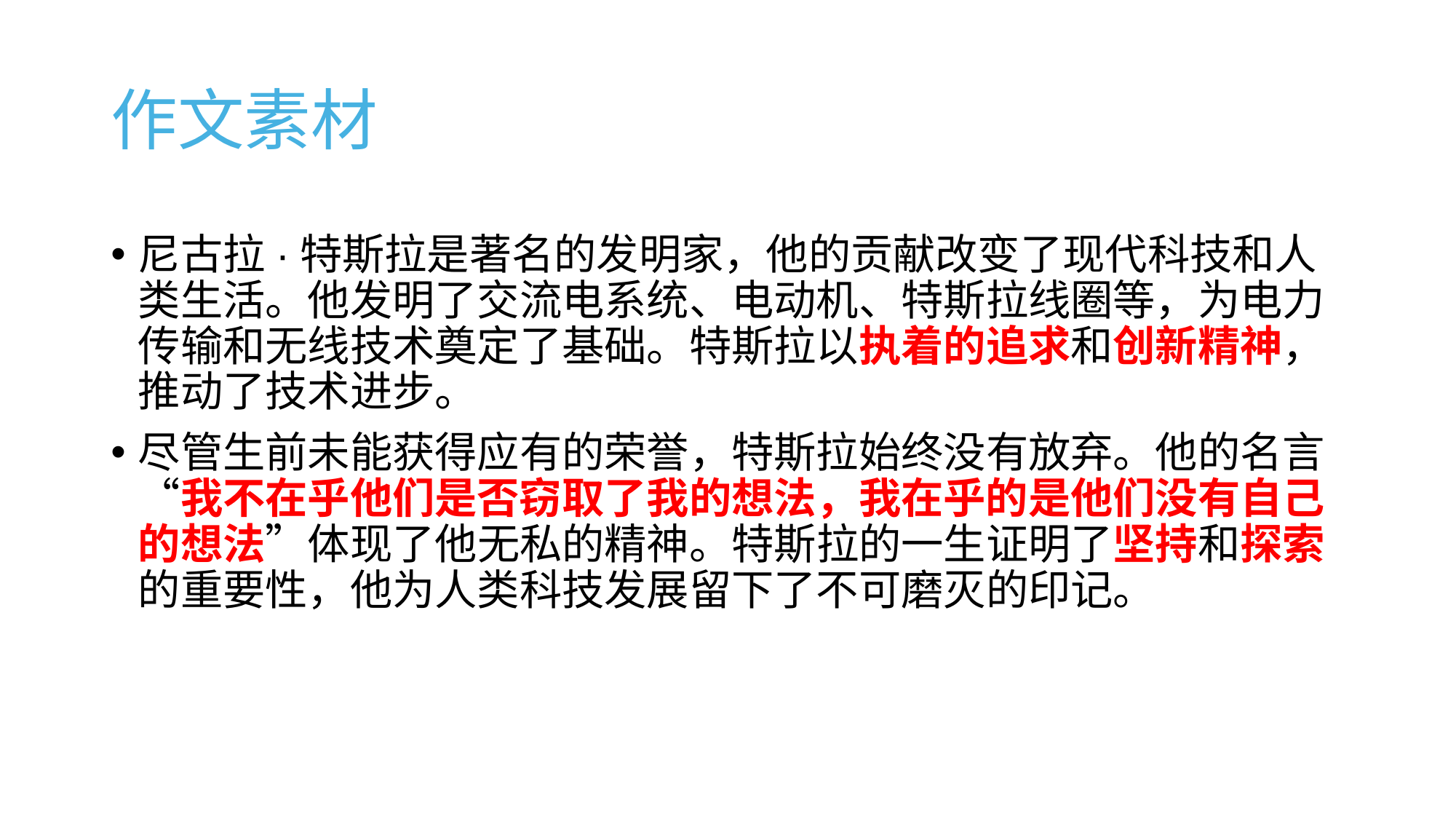

# 作文素材

尼古拉·特斯拉是著名的发明家，他的贡献改变了现代科技和人类生活。他发明了交流电系统、电动机、特斯拉线圈等，为电力传输和无线技术奠定了基础。特斯拉以执着的追求和创新精神，推动了技术进步。
尽管生前未能获得应有的荣誉，特斯拉始终没有放弃。他的名言“我不在乎他们是否窃取了我的想法，我在乎的是他们没有自己的想法”体现了他无私的精神。特斯拉的一生证明了坚持和探索的重要性，他为人类科技发展留下了不可磨灭的印记。